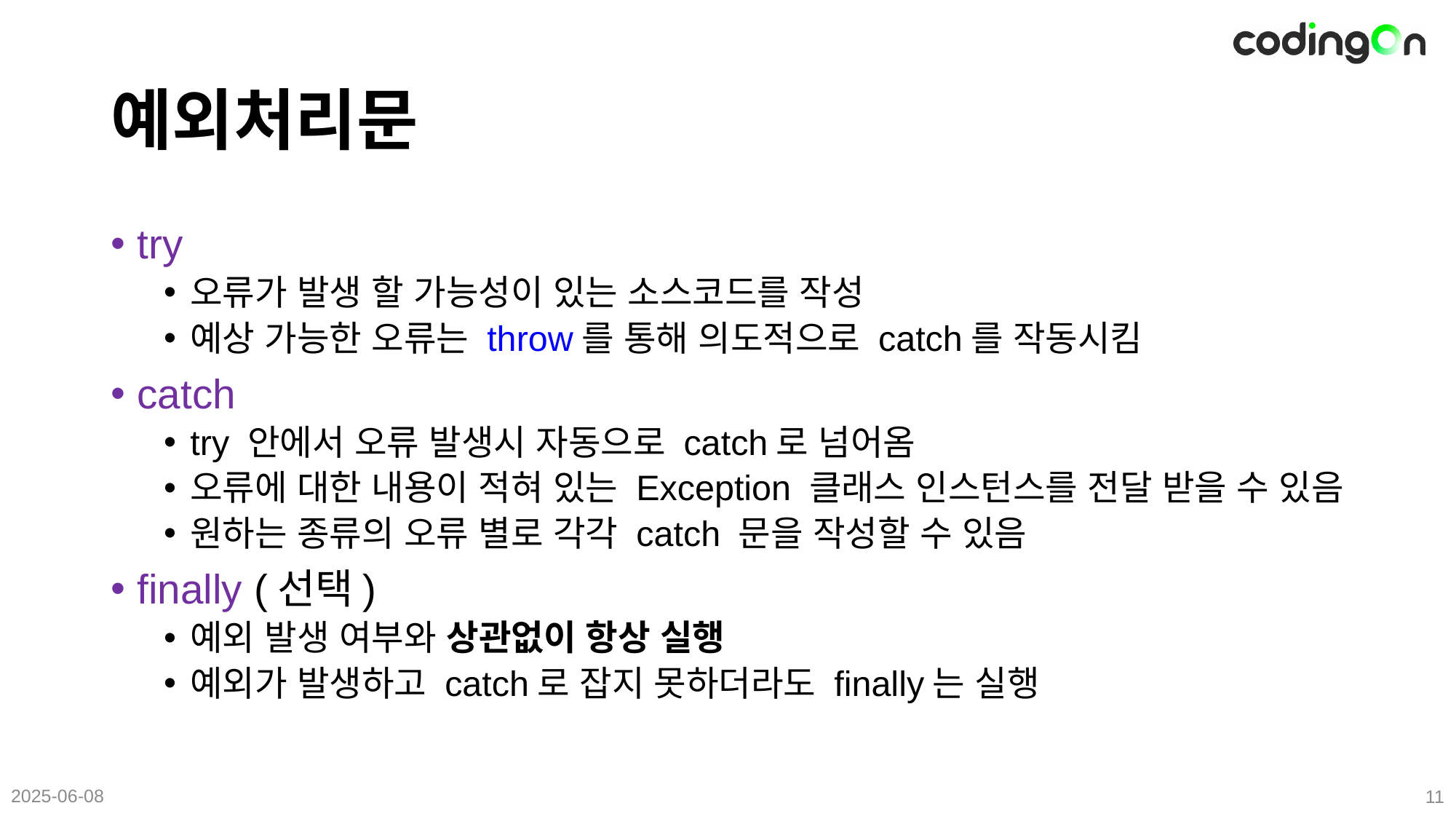

# 예외처리문
try
오류가 발생 할 가능성이 있는 소스코드를 작성
예상 가능한 오류는 throw를 통해 의도적으로 catch를 작동시킴
catch
try 안에서 오류 발생시 자동으로 catch로 넘어옴
오류에 대한 내용이 적혀 있는 Exception 클래스 인스턴스를 전달 받을 수 있음
원하는 종류의 오류 별로 각각 catch 문을 작성할 수 있음
finally (선택)
예외 발생 여부와 상관없이 항상 실행
예외가 발생하고 catch로 잡지 못하더라도 finally는 실행

2025-06-08
11